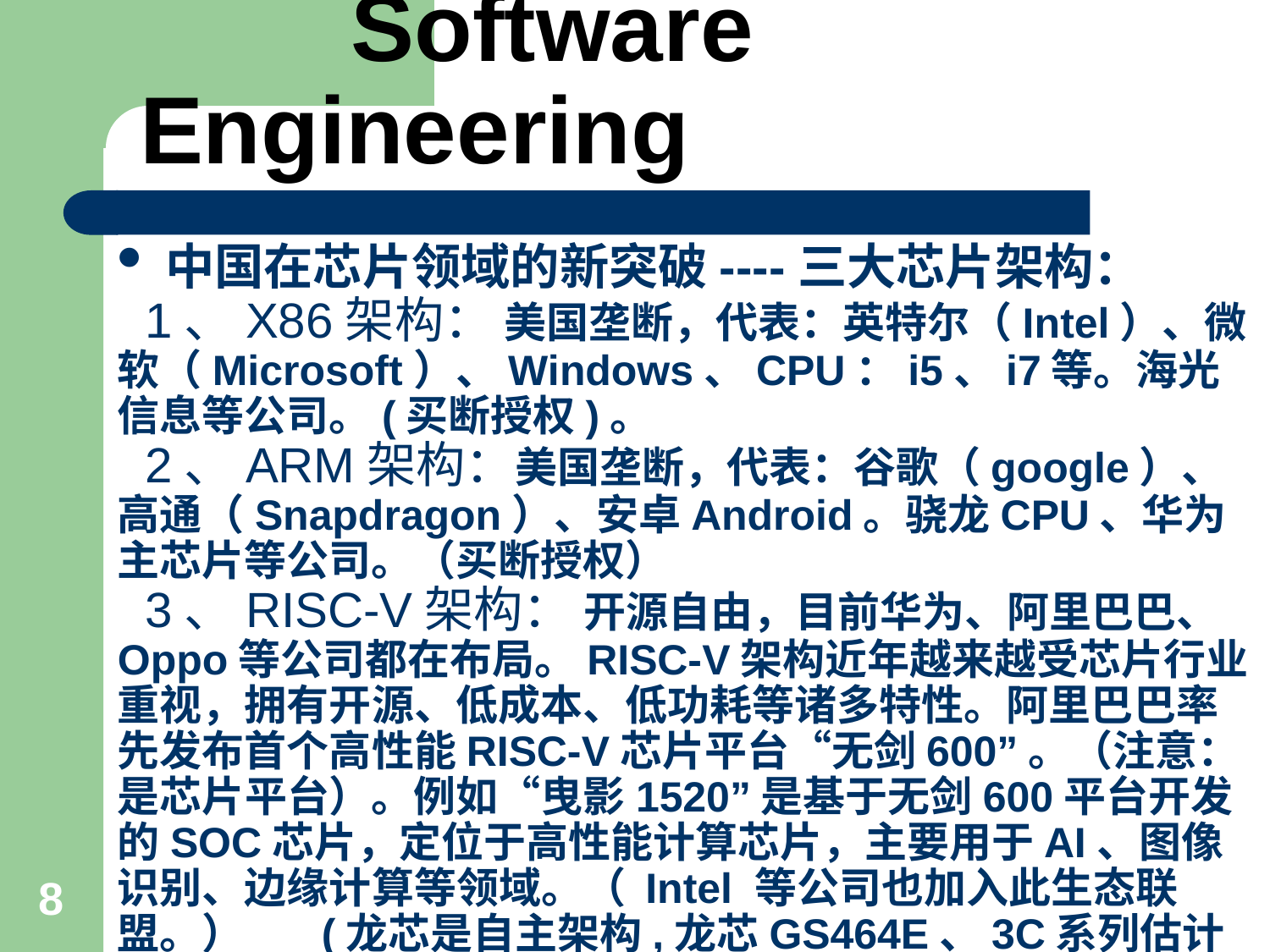

# Software   Engineering
中国在芯片领域的新突破----三大芯片架构：
  1、X86架构： 美国垄断，代表：英特尔（Intel）、微软（Microsoft）、Windows、CPU：i5、i7等。海光信息等公司。(买断授权)。
  2、ARM架构：美国垄断，代表：谷歌（google）、高通（Snapdragon）、安卓Android。骁龙CPU、华为主芯片等公司。（买断授权）
  3、RISC-V架构： 开源自由，目前华为、阿里巴巴、Oppo等公司都在布局。RISC-V架构近年越来越受芯片行业重视，拥有开源、低成本、低功耗等诸多特性。阿里巴巴率先发布首个高性能RISC-V芯片平台“无剑600”。（注意：是芯片平台）。例如“曳影1520”是基于无剑600平台开发的SOC芯片，定位于高性能计算芯片，主要用于AI、图像识别、边缘计算等领域。（ Intel 等公司也加入此生态联盟。）       (龙芯是自主架构,龙芯GS464E、3C系列估计参考了其他架构)
8